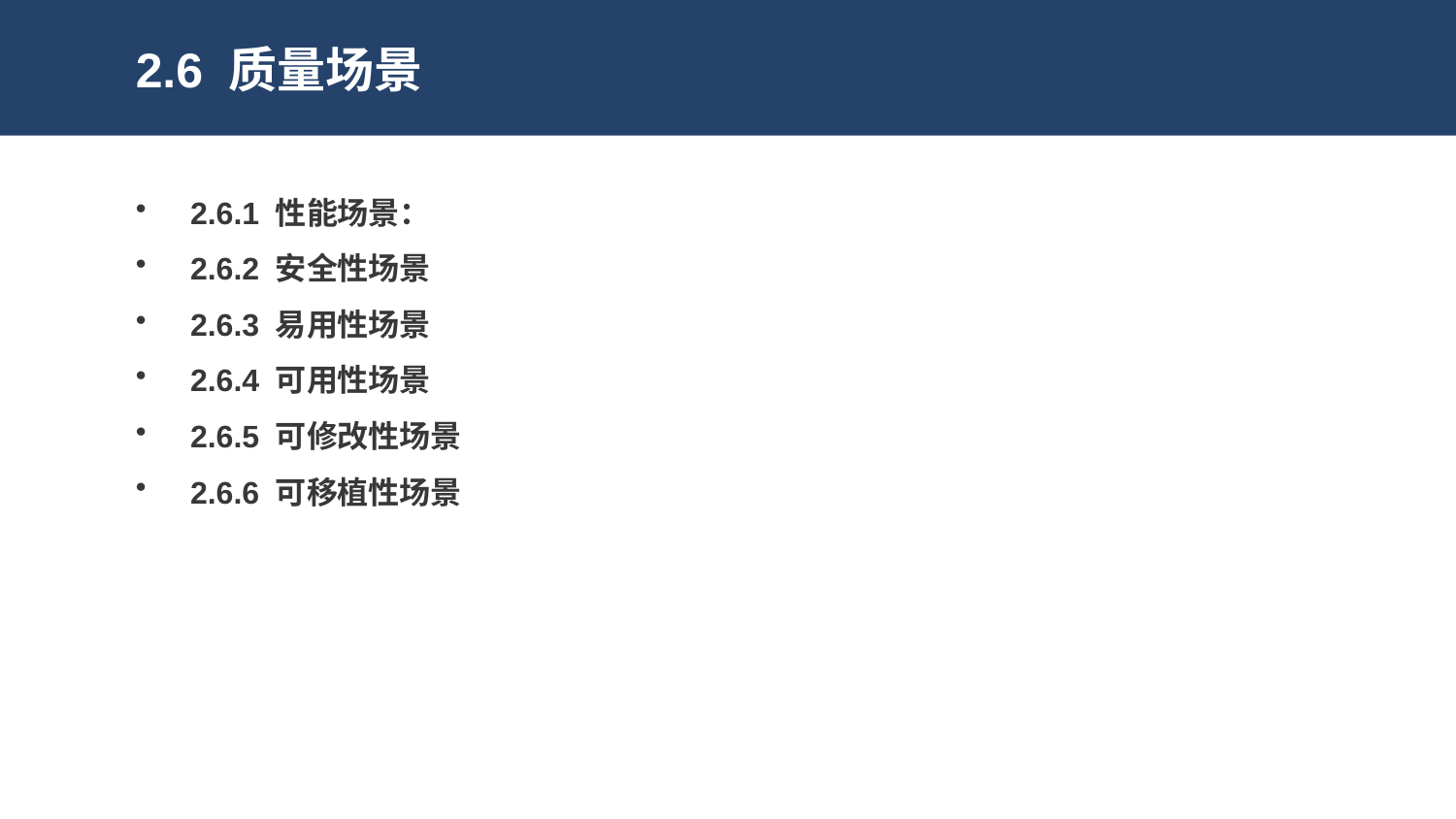

2.6 质量场景
2.6.1 性能场景：
2.6.2 安全性场景
2.6.3 易用性场景
2.6.4 可用性场景
2.6.5 可修改性场景
2.6.6 可移植性场景